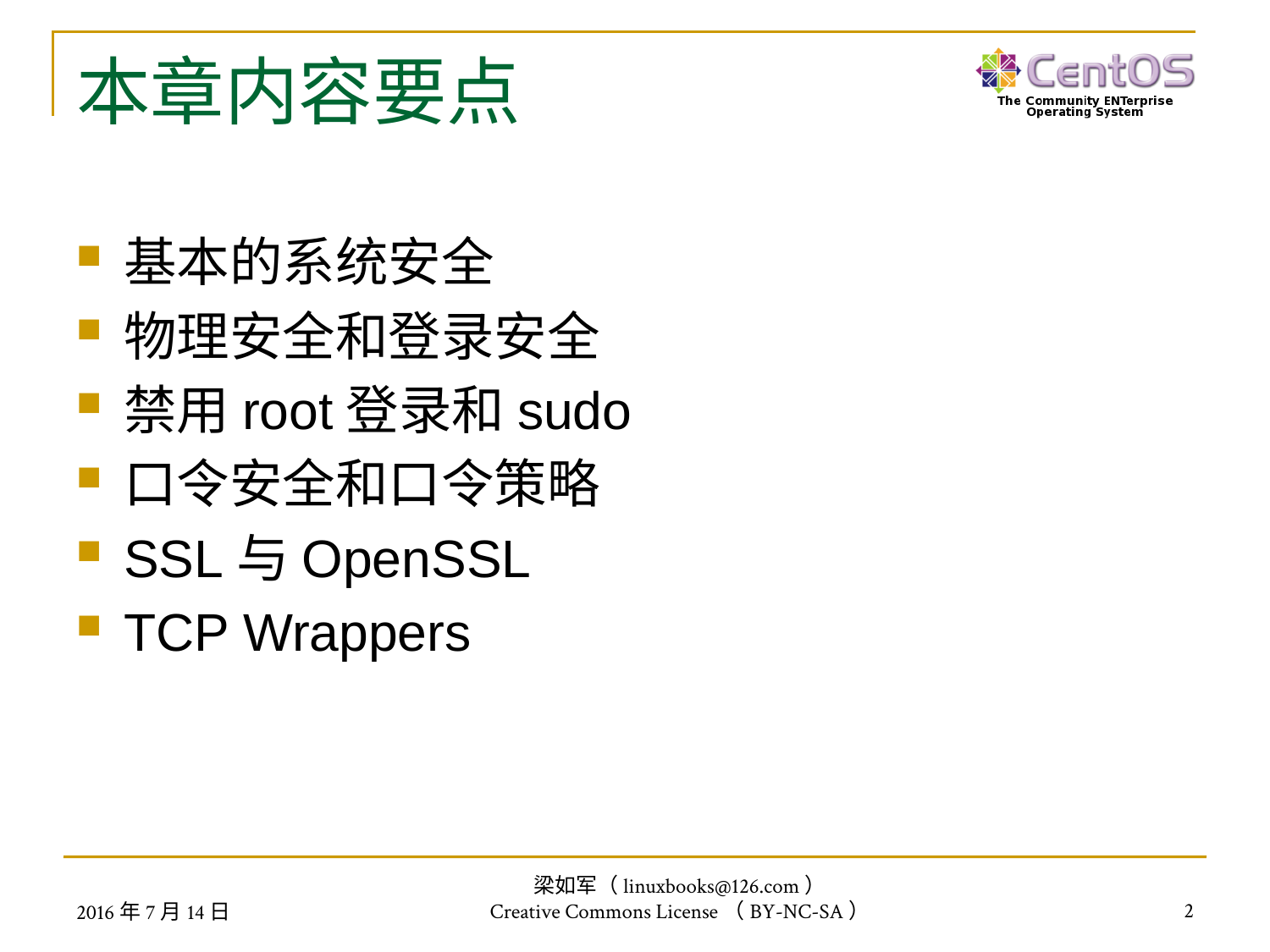

# 本章内容要点
基本的系统安全
物理安全和登录安全
禁用root登录和sudo
口令安全和口令策略
SSL与OpenSSL
TCP Wrappers
梁如军（linuxbooks@126.com）
Creative Commons License（BY-NC-SA）
2016年7月14日
2